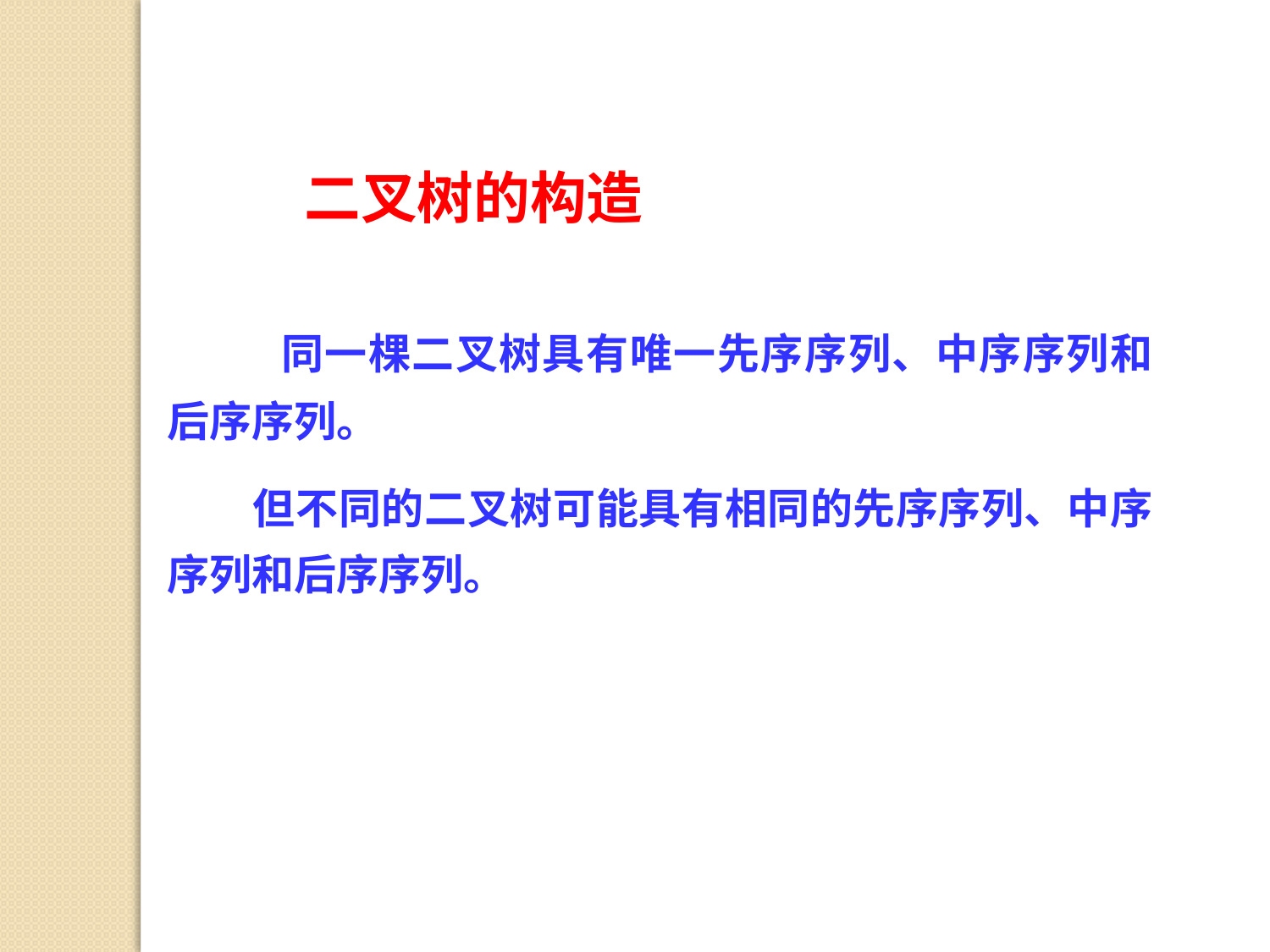

二叉树的构造
        同一棵二叉树具有唯一先序序列、中序序列和后序序列。
　　但不同的二叉树可能具有相同的先序序列、中序序列和后序序列。